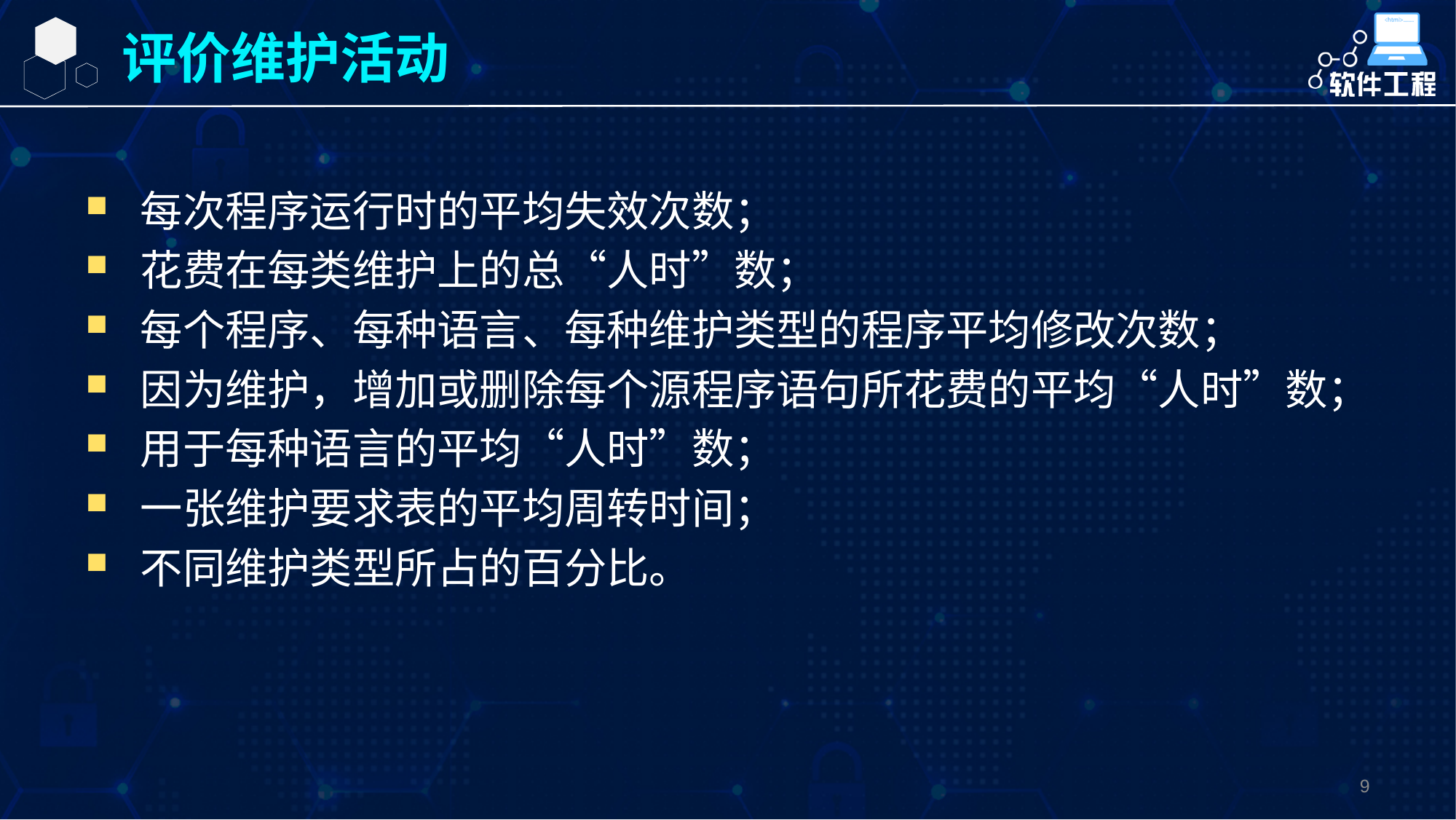

评价维护活动
每次程序运行时的平均失效次数；
花费在每类维护上的总“人时”数；
每个程序、每种语言、每种维护类型的程序平均修改次数；
因为维护，增加或删除每个源程序语句所花费的平均“人时”数；
用于每种语言的平均“人时”数；
一张维护要求表的平均周转时间；
不同维护类型所占的百分比。
9